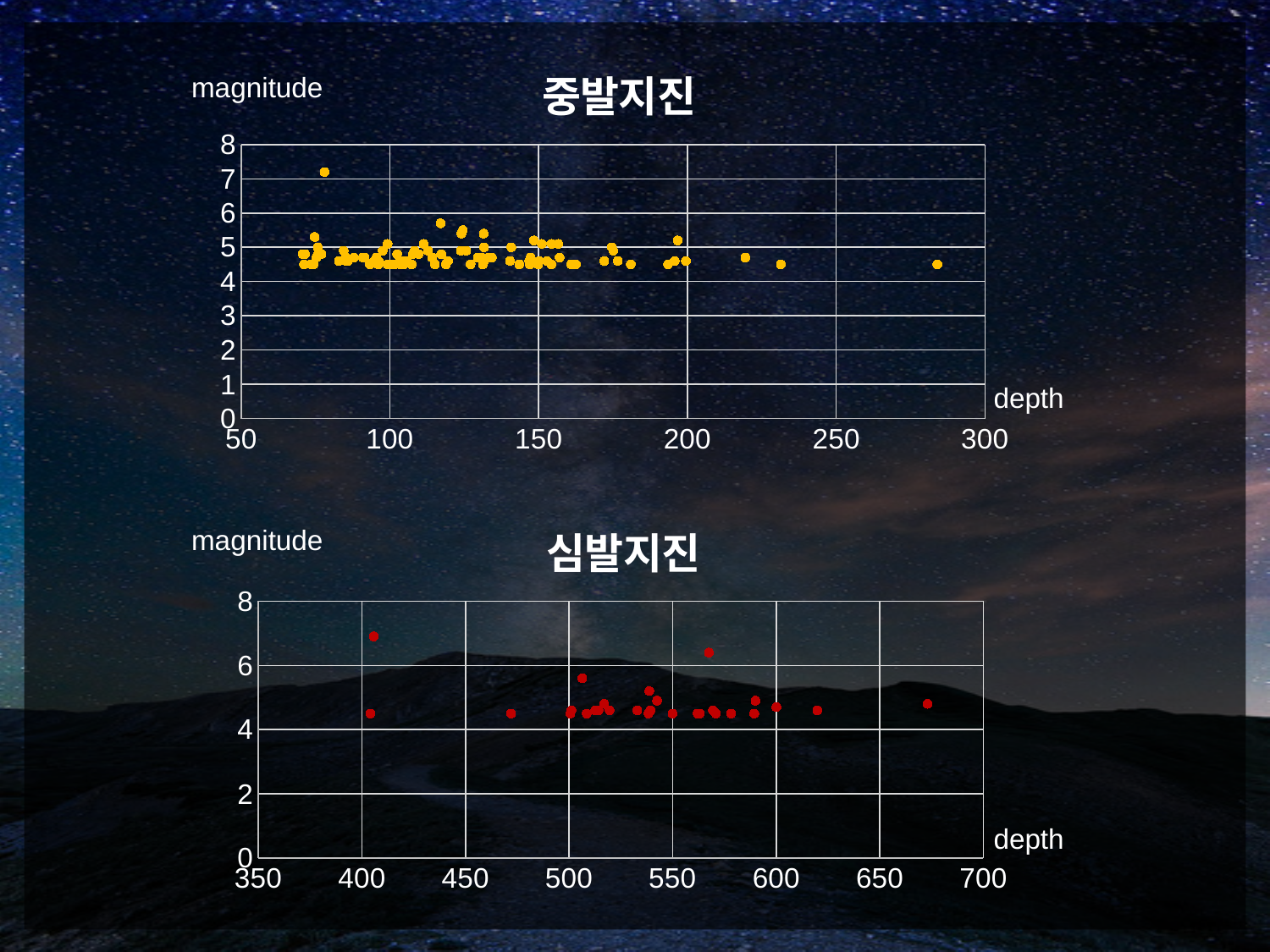

### Chart: 중발지진

| Category | mag |
|---|---|
magnitude
depth

### Chart: 심발지진

| Category | mag |
|---|---|
magnitude
depth